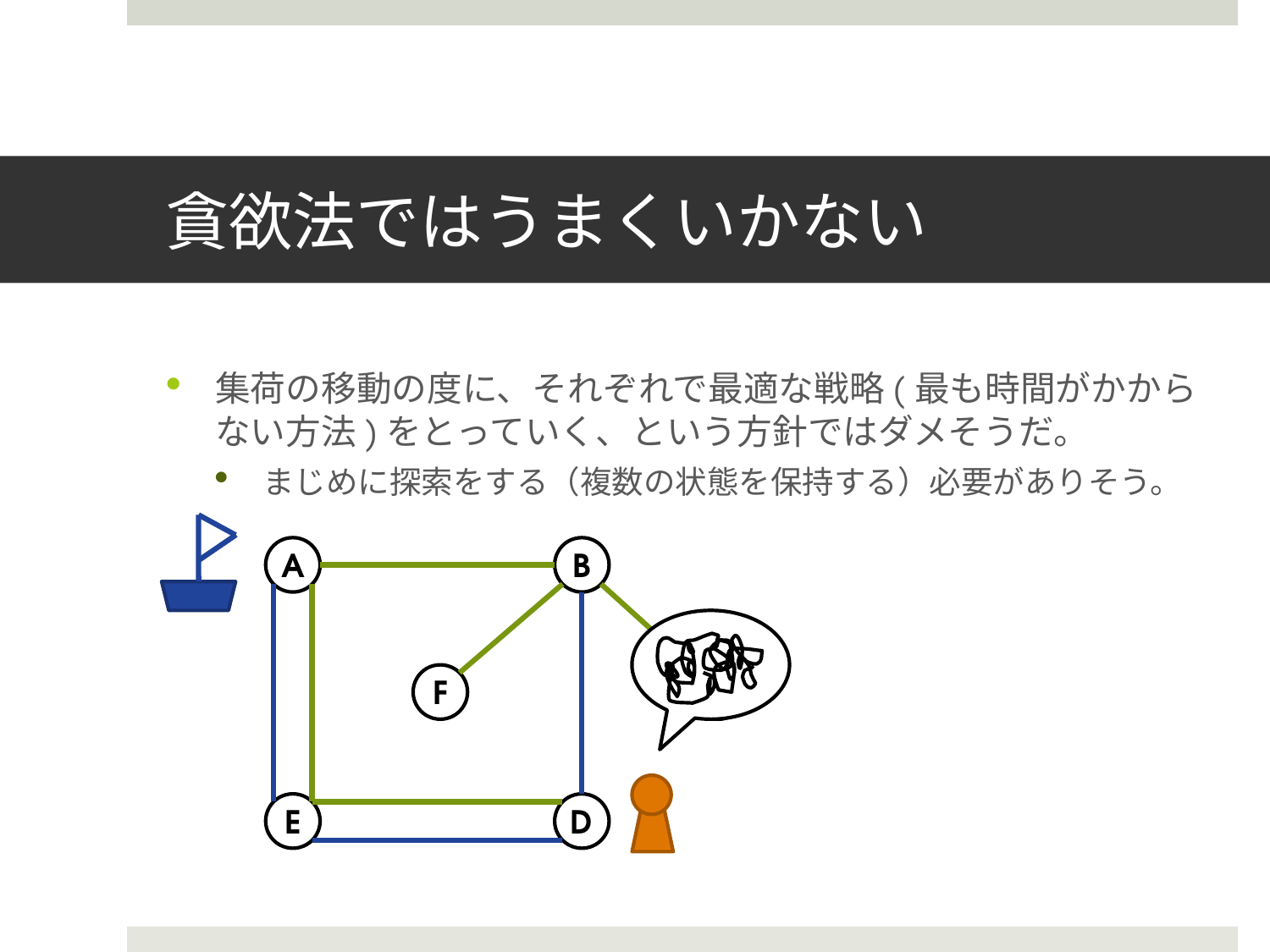

# 貪欲法ではうまくいかない
集荷の移動の度に、それぞれで最適な戦略(最も時間がかからない方法)をとっていく、という方針ではダメそうだ。
まじめに探索をする（複数の状態を保持する）必要がありそう。

A
B
F
C
E
D